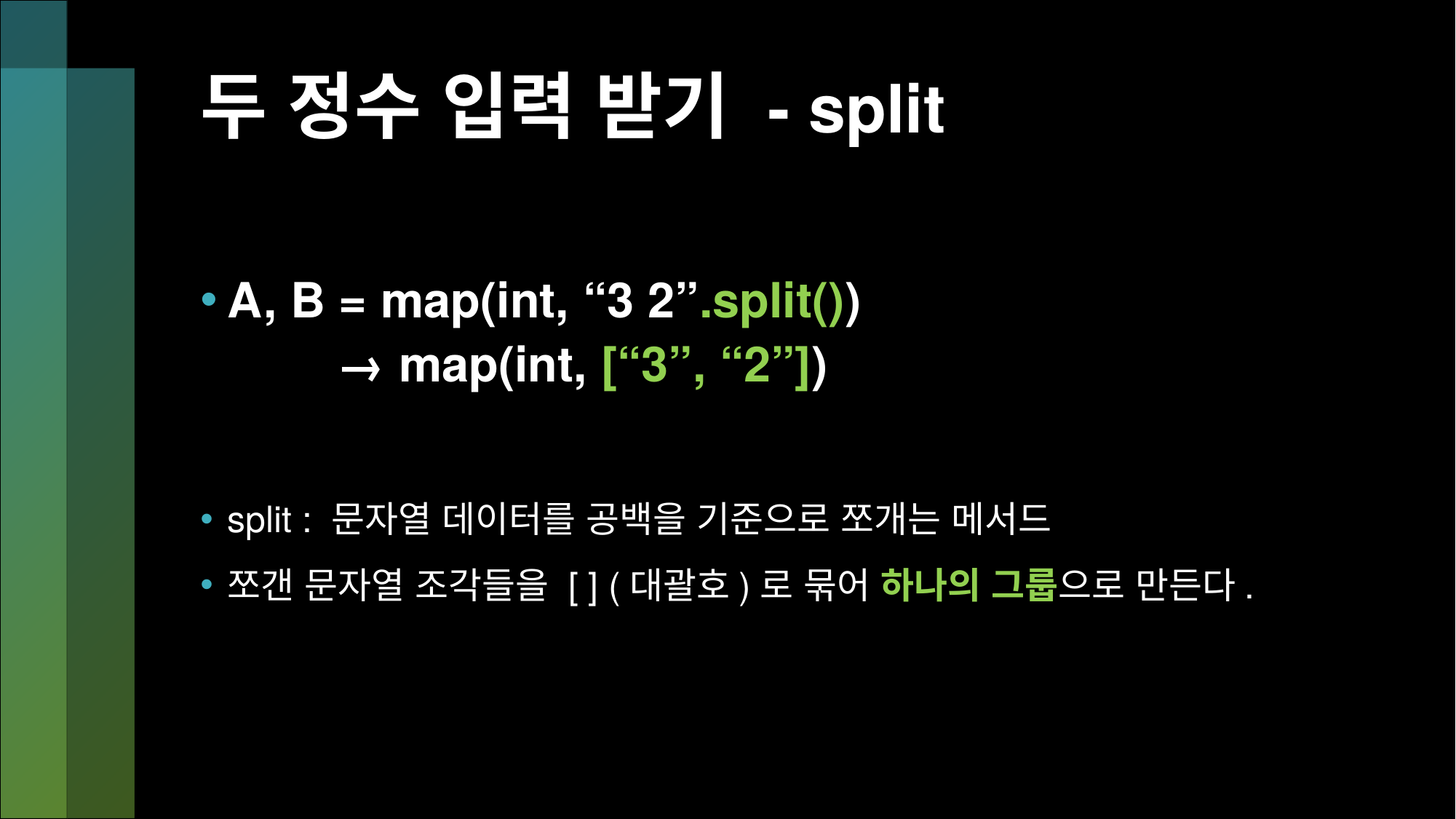

# 두 정수 입력 받기 - split
A, B = map(int, “3 2”.split())
	→ map(int, [“3”, “2”])

split : 문자열 데이터를 공백을 기준으로 쪼개는 메서드
쪼갠 문자열 조각들을 [ ] (대괄호)로 묶어 하나의 그룹으로 만든다.